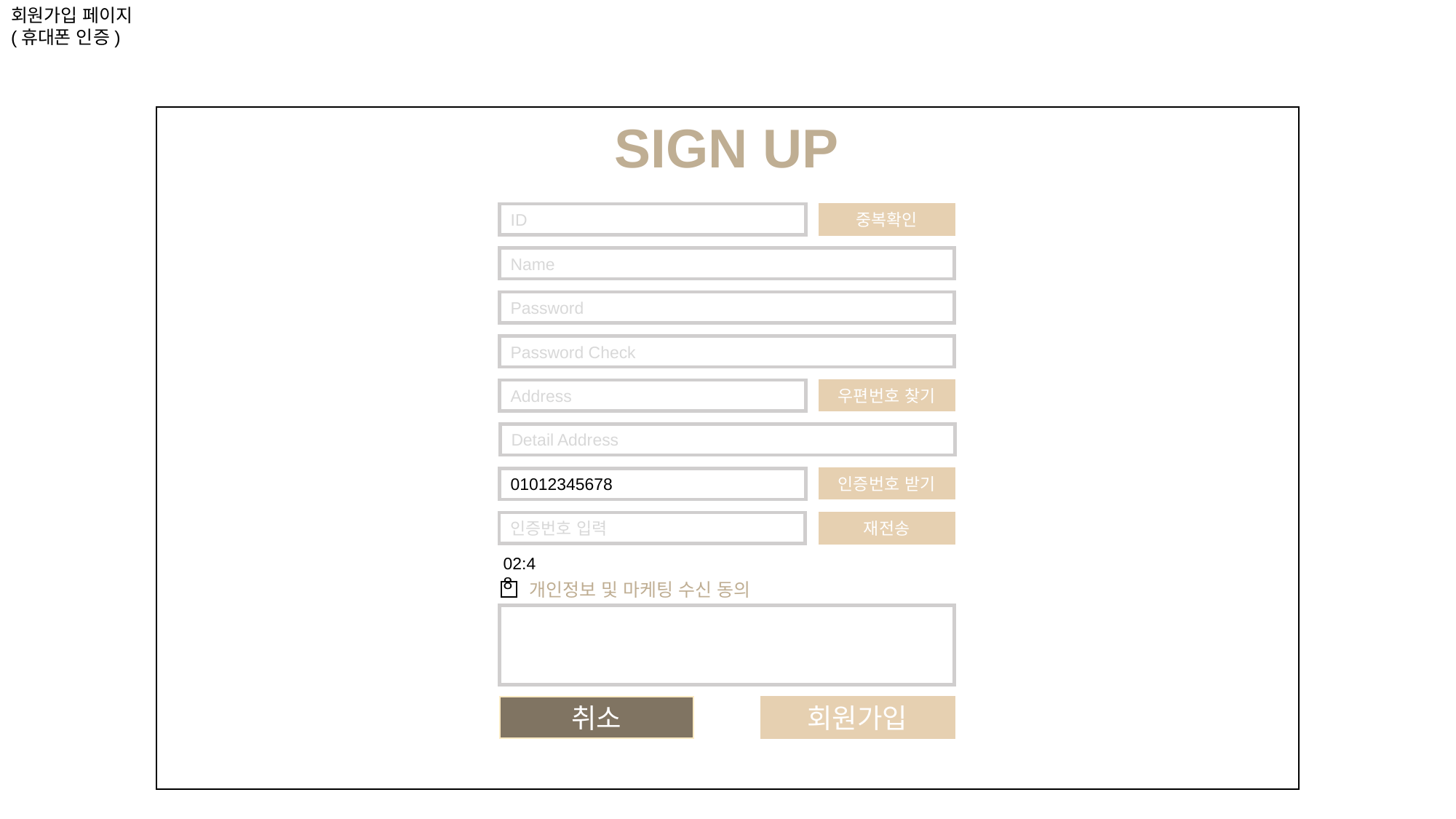

회원가입 페이지
(휴대폰 인증)

SIGN UP
ID
중복확인
Name
Password
Password Check
우편번호 찾기
Address
Detail Address
인증번호 받기
01012345678
인증번호 입력
재전송
02:48
개인정보 및 마케팅 수신 동의

회원가입
취소